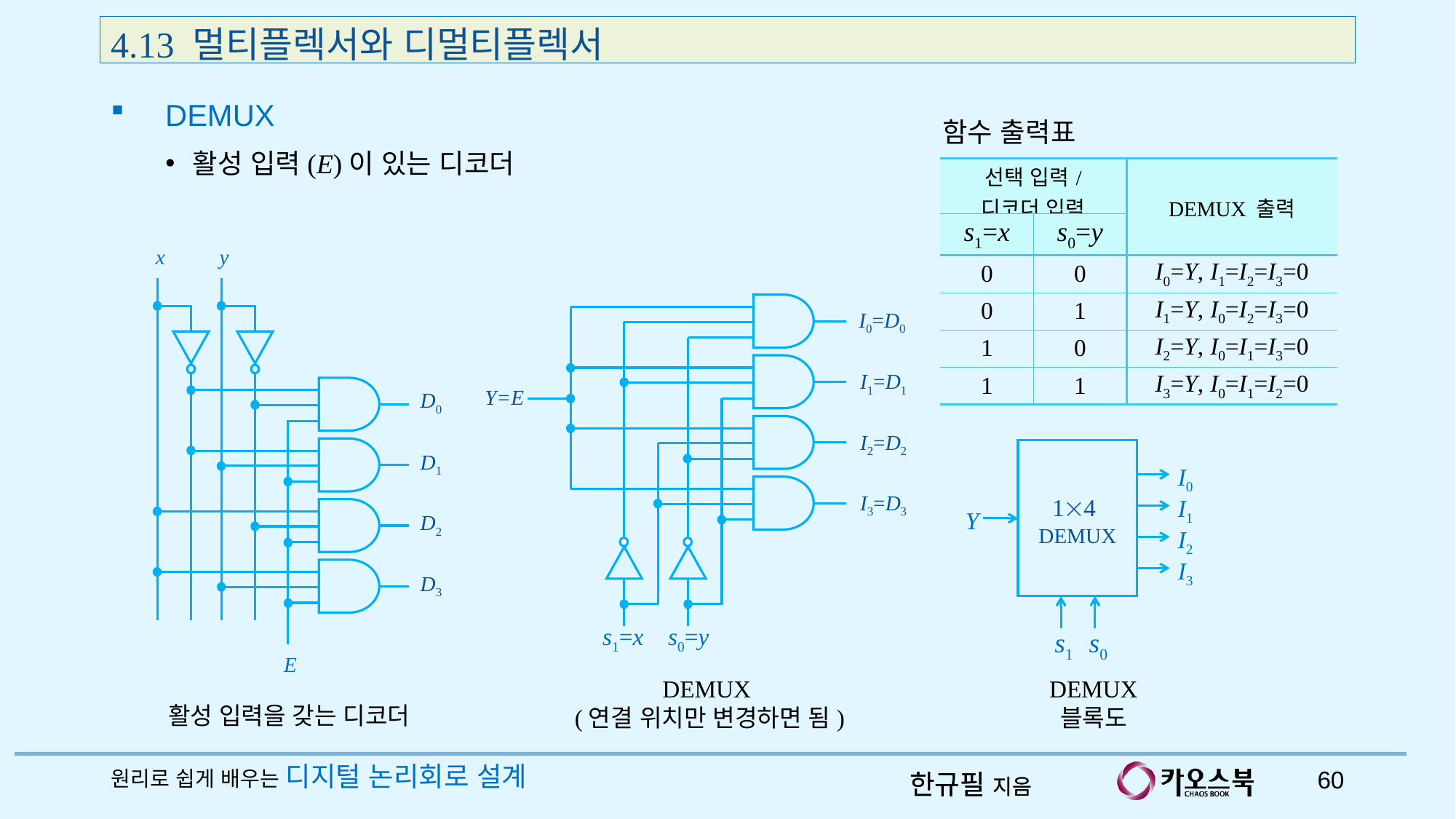

4.13 멀티플렉서와 디멀티플렉서
DEMUX
함수 출력표
활성 입력(E)이 있는 디코더
| 선택 입력/ 디코더 입력 |  | DEMUX 출력 |
| --- | --- | --- |
| s1=x | s0=y |  |
| 0 | 0 | I0=Y, I1=I2=I3=0 |
| 0 | 1 | I1=Y, I0=I2=I3=0 |
| 1 | 0 | I2=Y, I0=I1=I3=0 |
| 1 | 1 | I3=Y, I0=I1=I2=0 |
x
y

D0

D1

D2

D3

E

I0=D0

I1=D1

Y=E

I2=D2

I3=D3

s1=x
s0=y
1×4
DEMUX
I0
I1
Y
I2
I3
s1
s0
DEMUX
블록도
DEMUX
(연결 위치만 변경하면 됨)
활성 입력을 갖는 디코더
원리로 쉽게 배우는 디지털 논리회로 설계
60